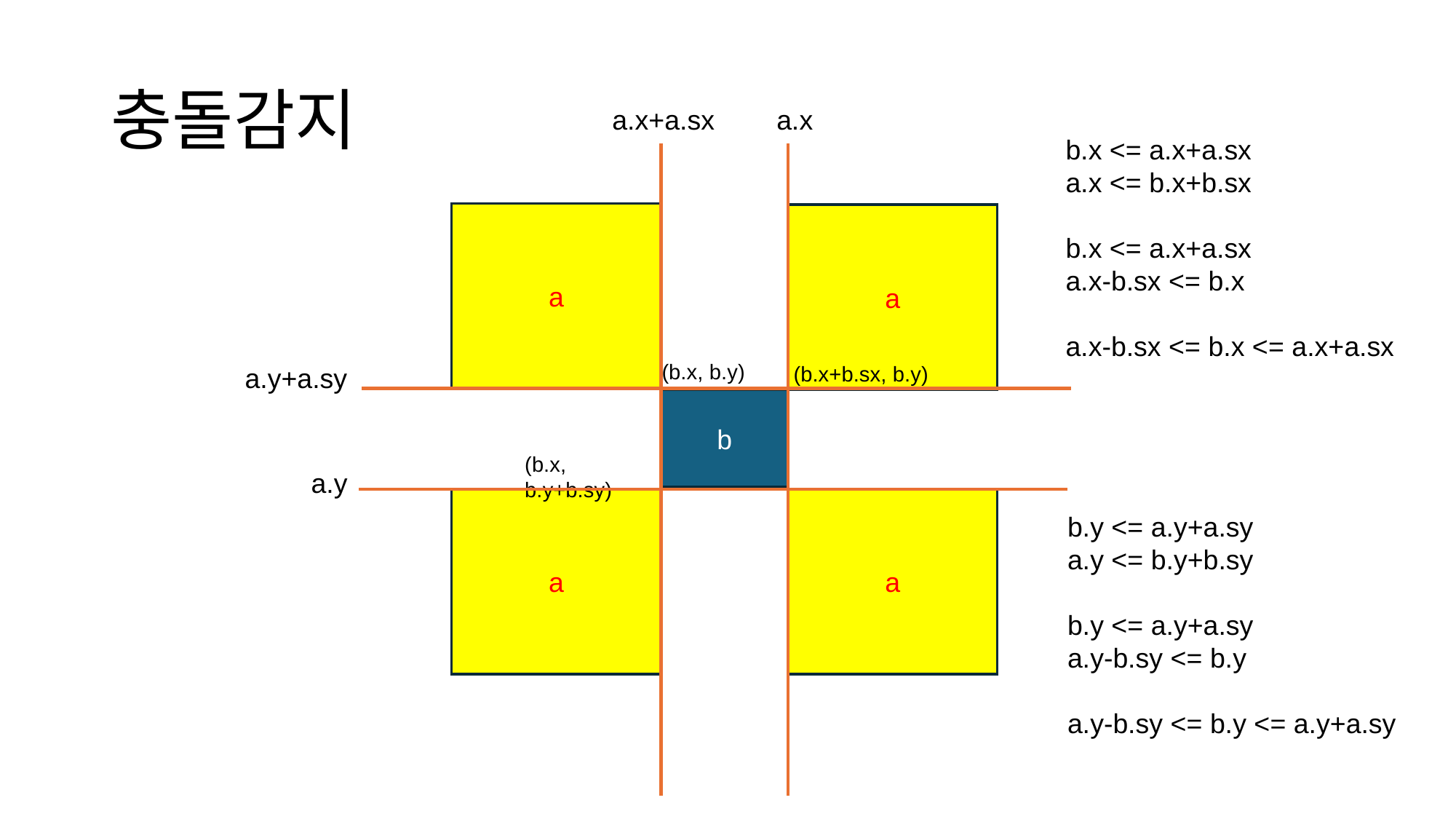

# 충돌감지
a.x+a.sx
a.x
b.x <= a.x+a.sx
a.x <= b.x+b.sx

b.x <= a.x+a.sx
a.x-b.sx <= b.x

a.x-b.sx <= b.x <= a.x+a.sx
a
a
(b.x, b.y)
(b.x+b.sx, b.y)
a.y+a.sy
b
(b.x, b.y+b.sy)
a.y
a
a
b.y <= a.y+a.sy
a.y <= b.y+b.sy

b.y <= a.y+a.sy
a.y-b.sy <= b.y

a.y-b.sy <= b.y <= a.y+a.sy